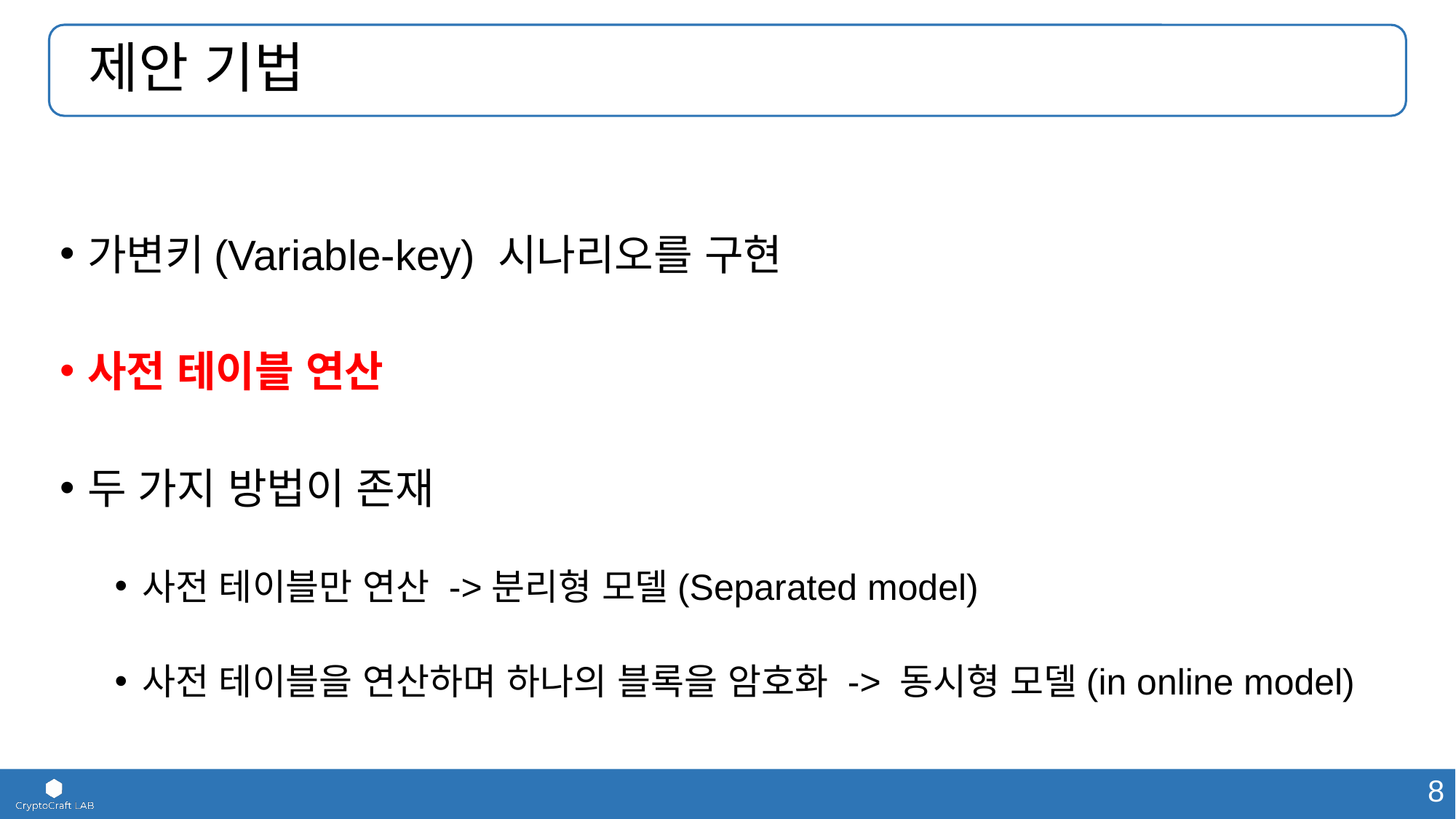

# 제안 기법
가변키(Variable-key) 시나리오를 구현
사전 테이블 연산
두 가지 방법이 존재
사전 테이블만 연산 ->분리형 모델(Separated model)
사전 테이블을 연산하며 하나의 블록을 암호화 -> 동시형 모델(in online model)